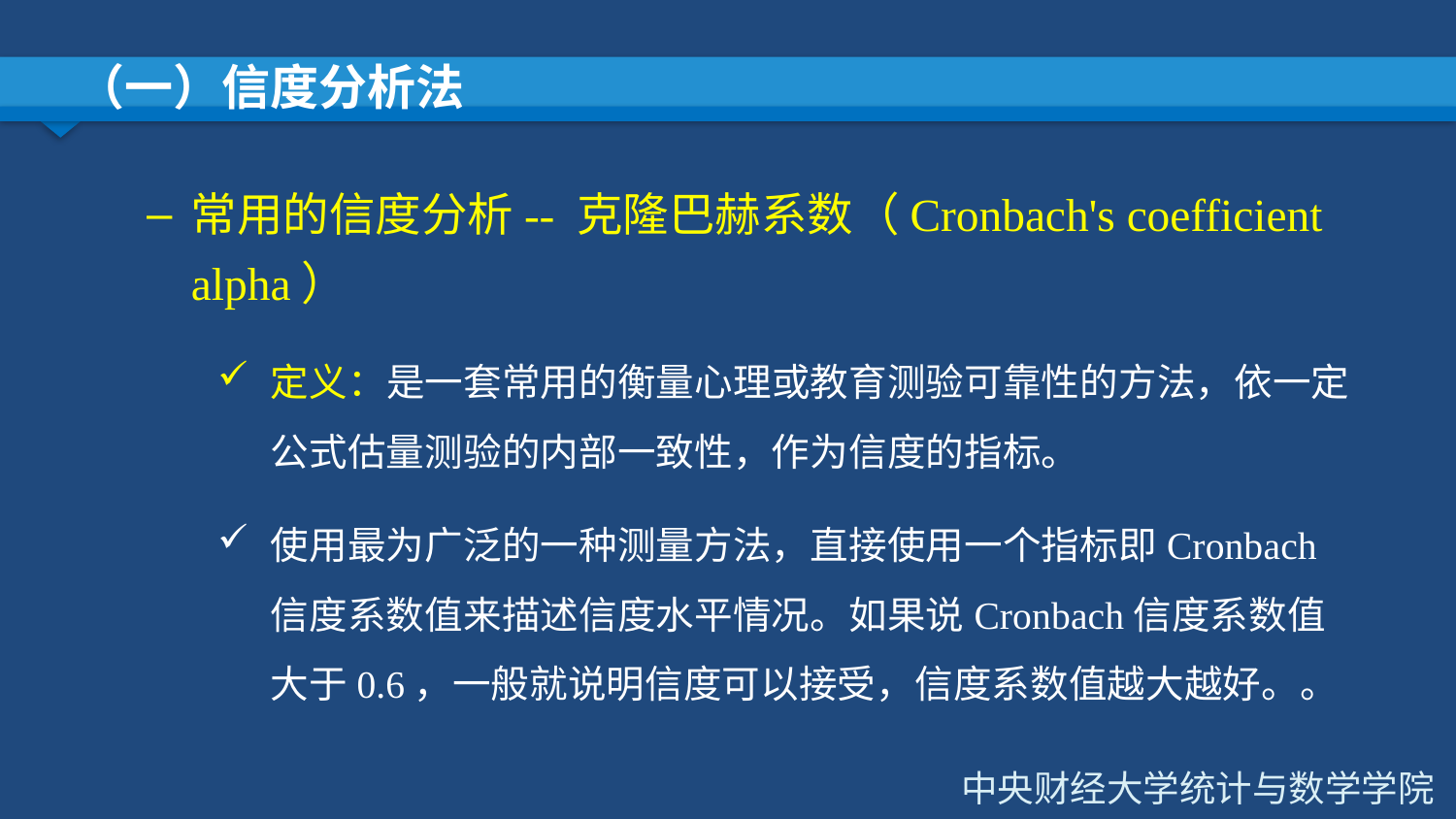

# （一）信度分析法
常用的信度分析-- 克隆巴赫系数（Cronbach's coefficient alpha）
定义：是一套常用的衡量心理或教育测验可靠性的方法，依一定公式估量测验的内部一致性，作为信度的指标。
使用最为广泛的一种测量方法，直接使用一个指标即Cronbach信度系数值来描述信度水平情况。如果说Cronbach信度系数值大于0.6，一般就说明信度可以接受，信度系数值越大越好。。